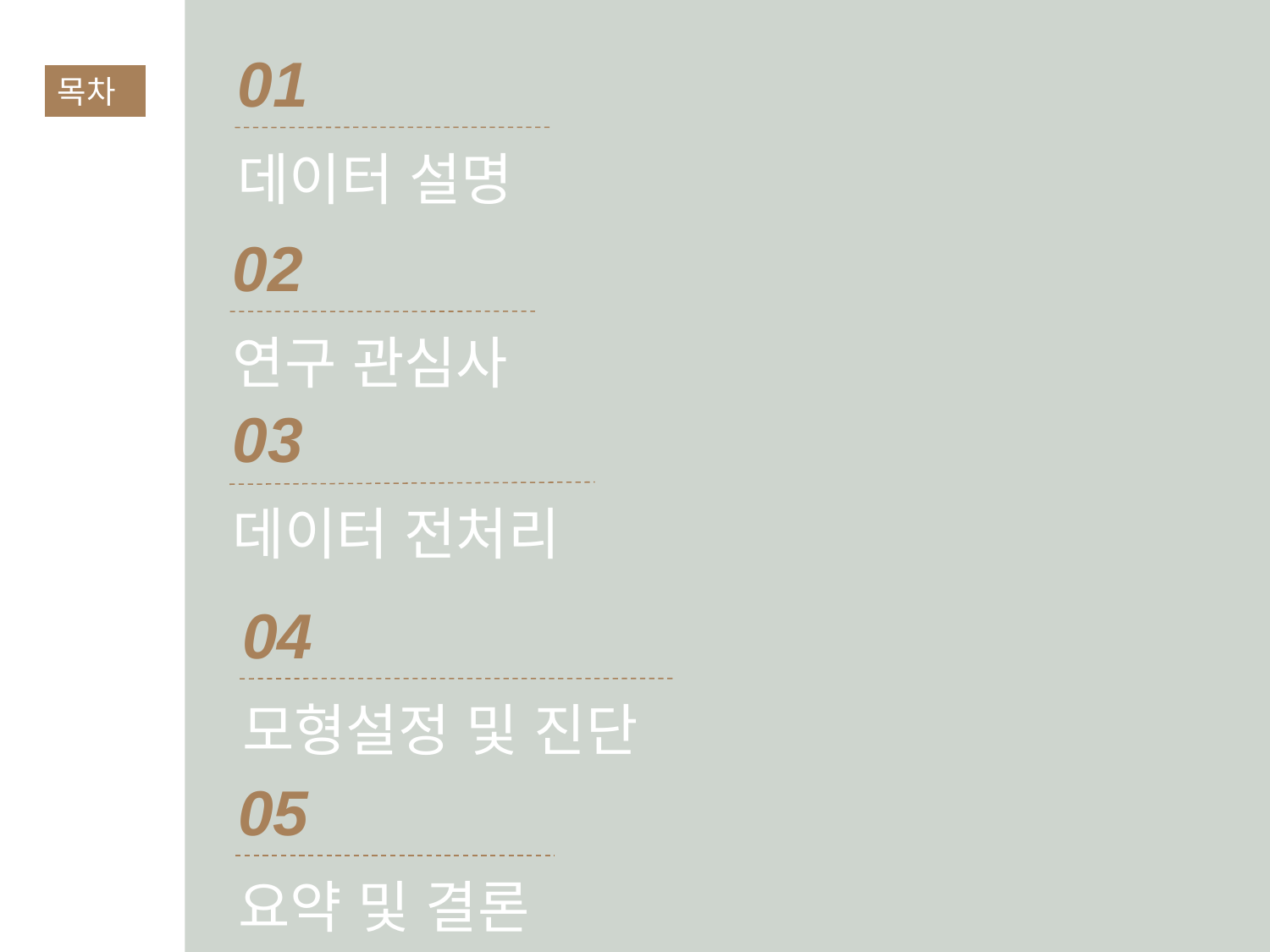

01
목차
데이터 설명
02
연구 관심사
03
데이터 전처리
04
모형설정 및 진단
05
요약 및 결론